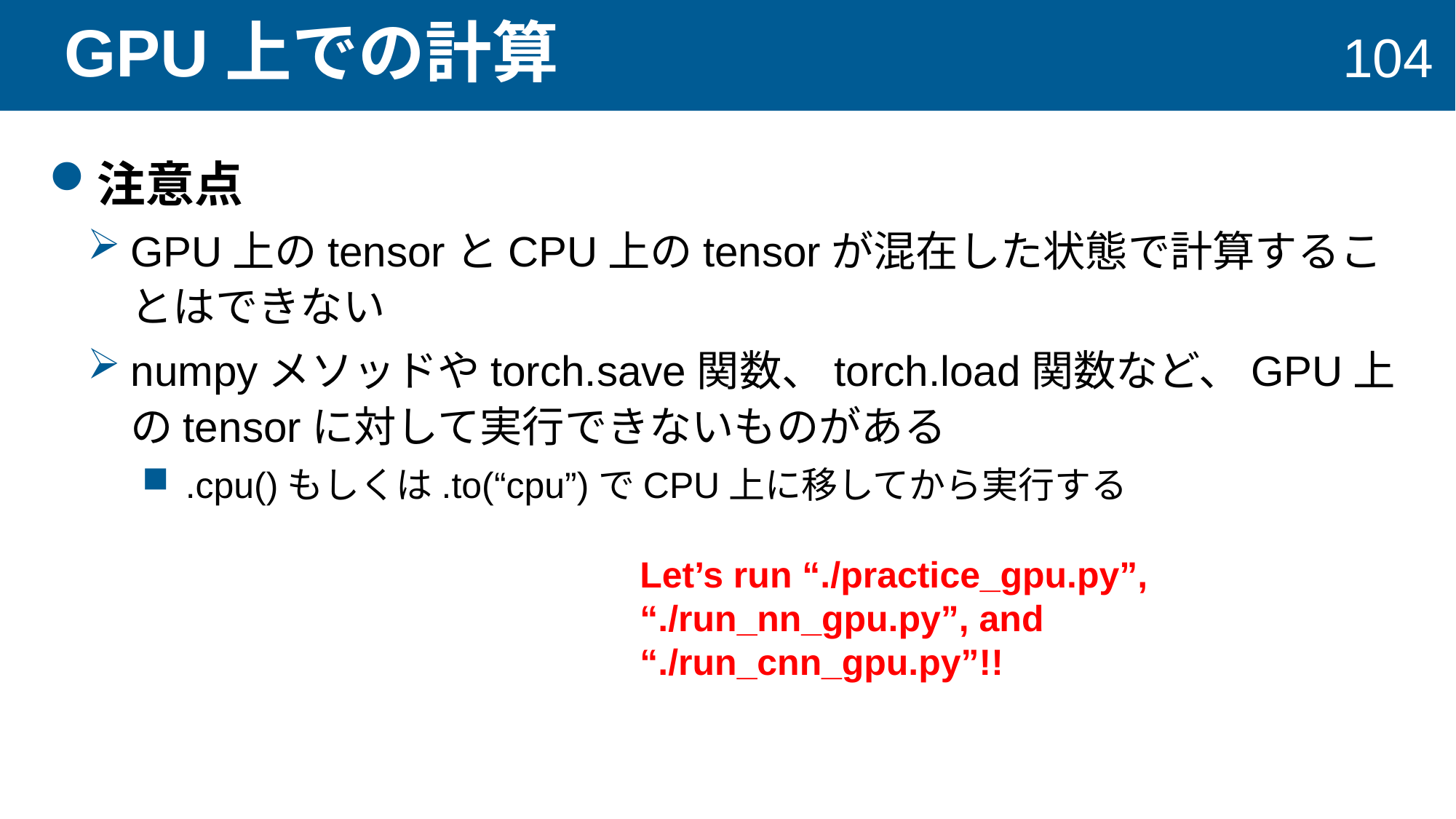

# GPU上での計算
104
注意点
GPU上のtensorとCPU上のtensorが混在した状態で計算することはできない
numpyメソッドやtorch.save関数、torch.load関数など、GPU上のtensorに対して実行できないものがある
.cpu()もしくは.to(“cpu”)でCPU上に移してから実行する
Let’s run “./practice_gpu.py”,
“./run_nn_gpu.py”, and
“./run_cnn_gpu.py”!!